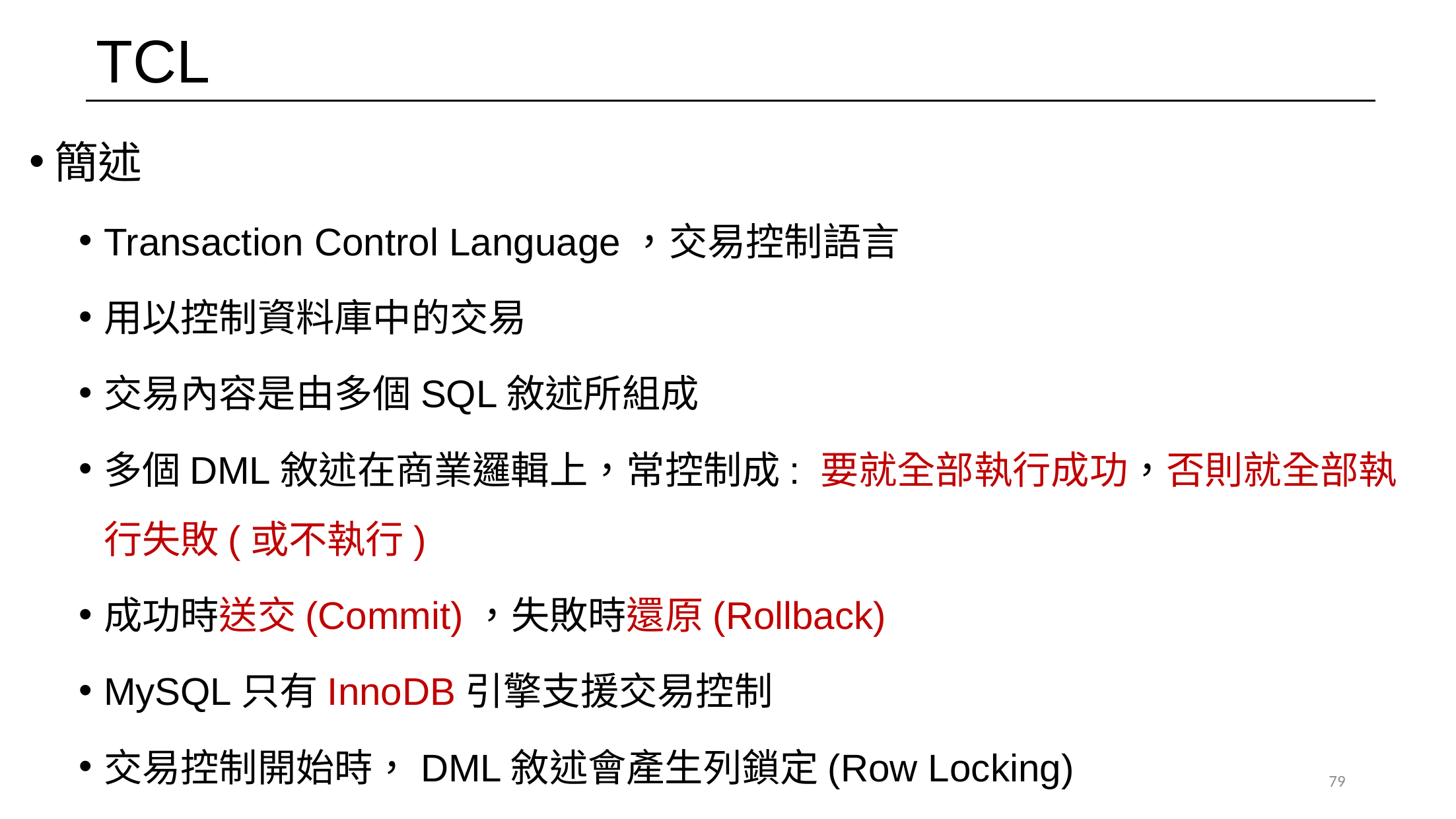

# TCL
簡述
Transaction Control Language，交易控制語言
用以控制資料庫中的交易
交易內容是由多個SQL敘述所組成
多個DML敘述在商業邏輯上，常控制成: 要就全部執行成功，否則就全部執行失敗(或不執行)
成功時送交(Commit)，失敗時還原(Rollback)
MySQL只有InnoDB引擎支援交易控制
交易控制開始時，DML敘述會產生列鎖定(Row Locking)
79